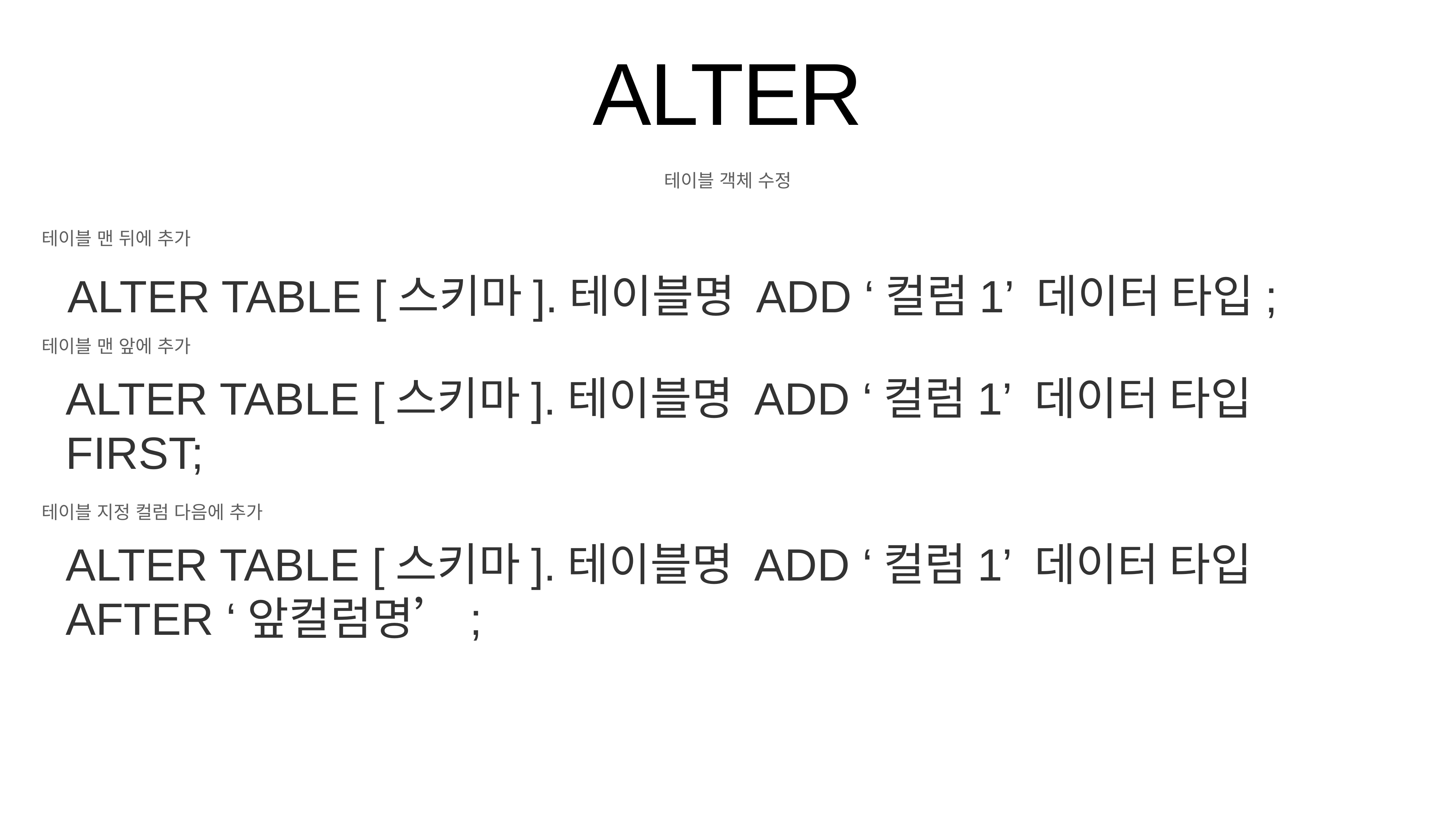

ALTER
테이블 객체 수정
테이블 맨 뒤에 추가
ALTER TABLE [스키마].테이블명 ADD ‘컬럼1’ 데이터 타입;
테이블 맨 앞에 추가
ALTER TABLE [스키마].테이블명 ADD ‘컬럼1’ 데이터 타입
FIRST;
테이블 지정 컬럼 다음에 추가
ALTER TABLE [스키마].테이블명 ADD ‘컬럼1’ 데이터 타입
AFTER ‘앞컬럼명’;